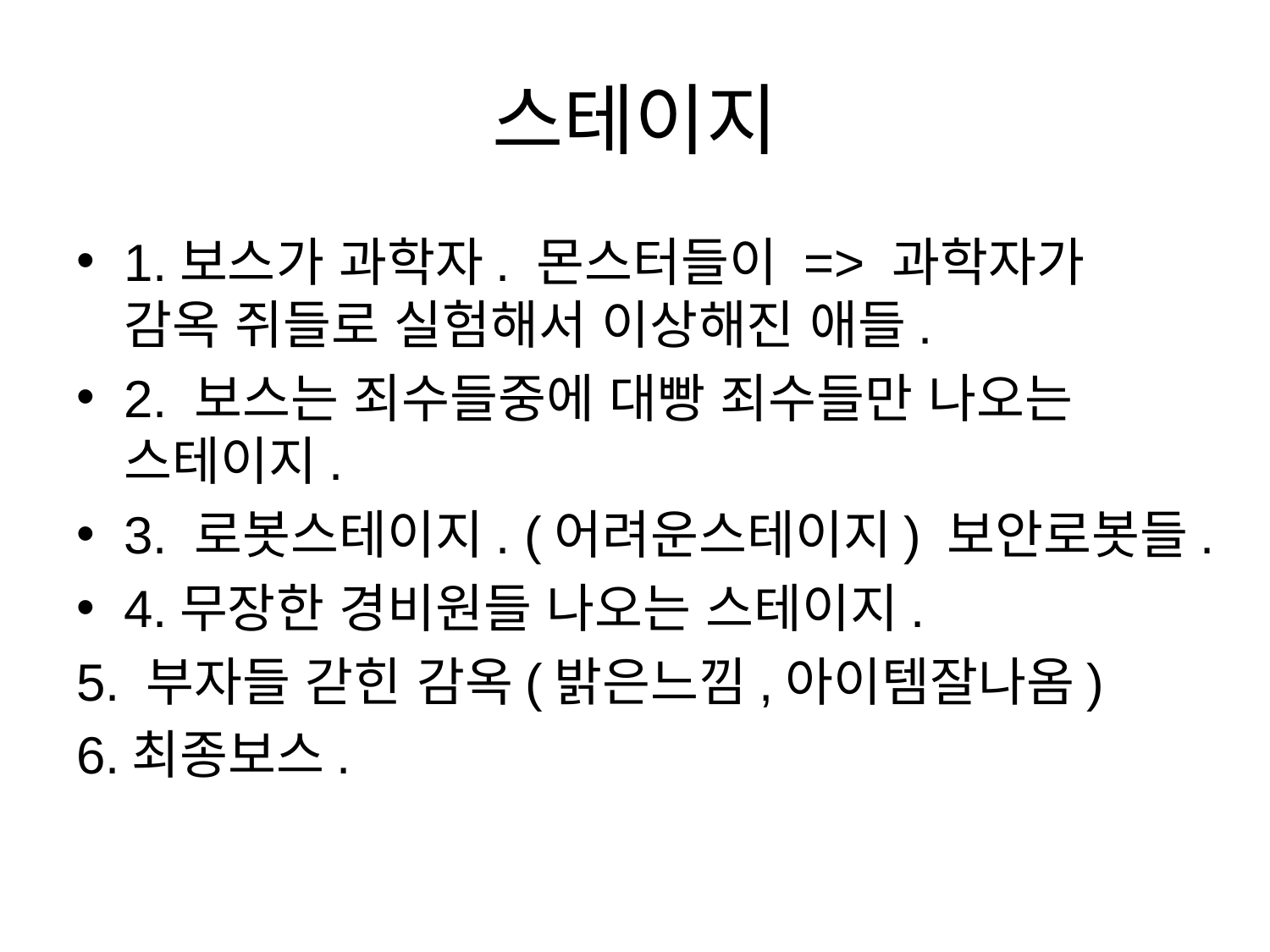

# 스테이지
1.보스가 과학자. 몬스터들이 => 과학자가 감옥 쥐들로 실험해서 이상해진 애들.
2. 보스는 죄수들중에 대빵 죄수들만 나오는 스테이지.
3. 로봇스테이지. (어려운스테이지) 보안로봇들.
4.무장한 경비원들 나오는 스테이지.
5. 부자들 갇힌 감옥(밝은느낌,아이템잘나옴)
6.최종보스.